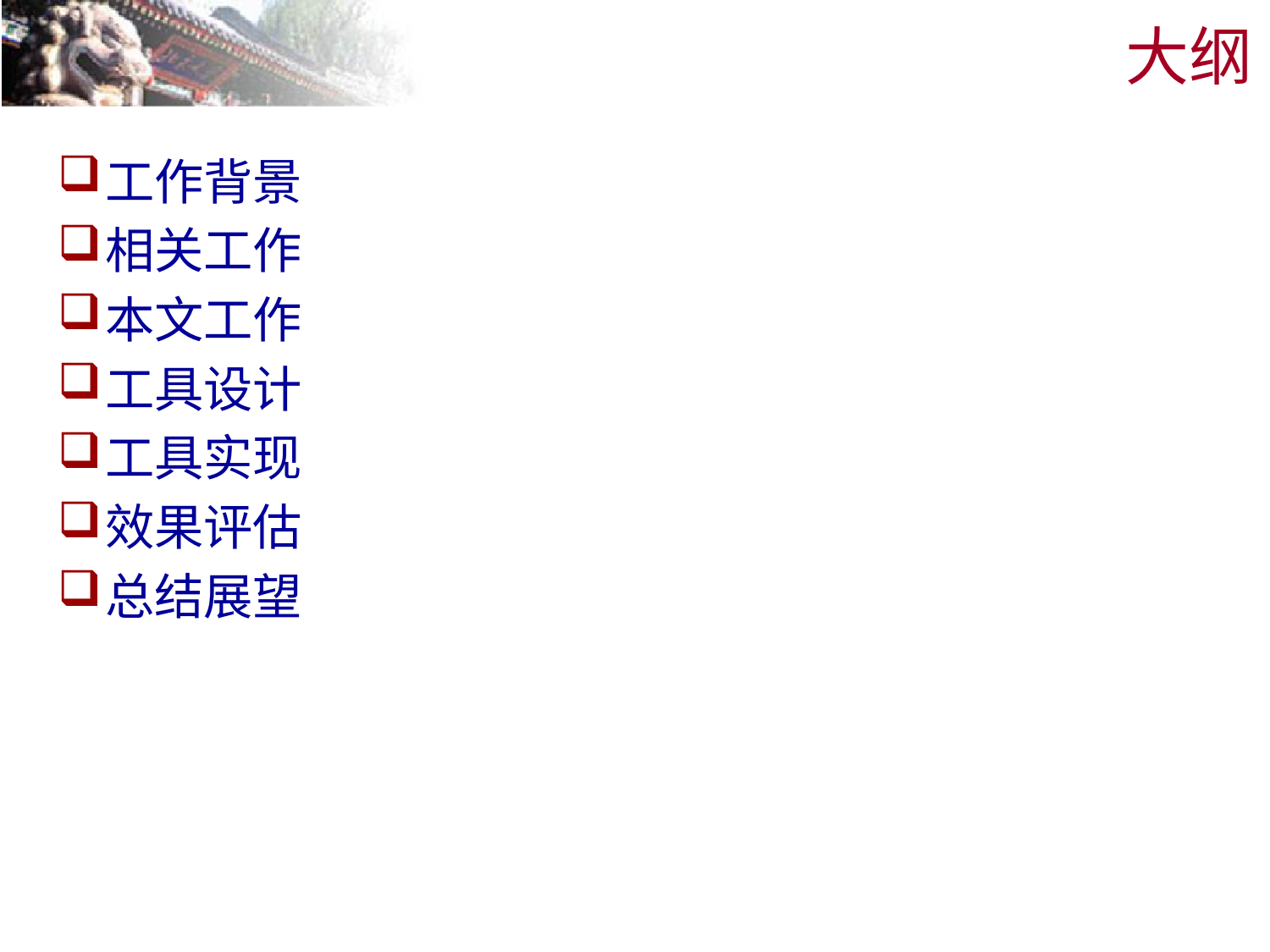

# 大纲
工作背景
相关工作
本文工作
工具设计
工具实现
效果评估
总结展望